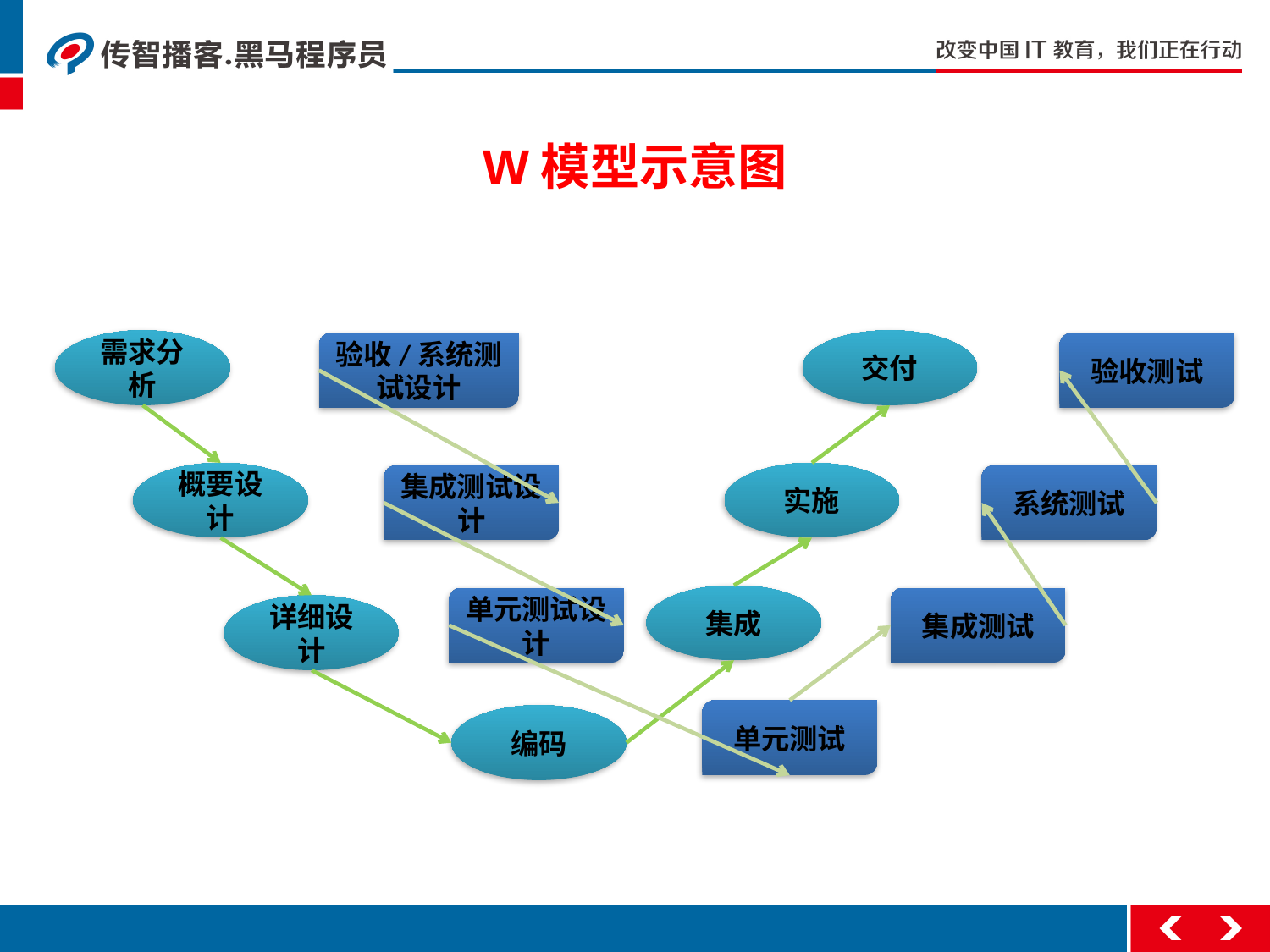

W模型示意图

需求分析
交付
验收/系统测试设计
验收测试
概要设计
实施
集成测试设计
系统测试
集成
单元测试设计
集成测试
详细设计
单元测试
编码